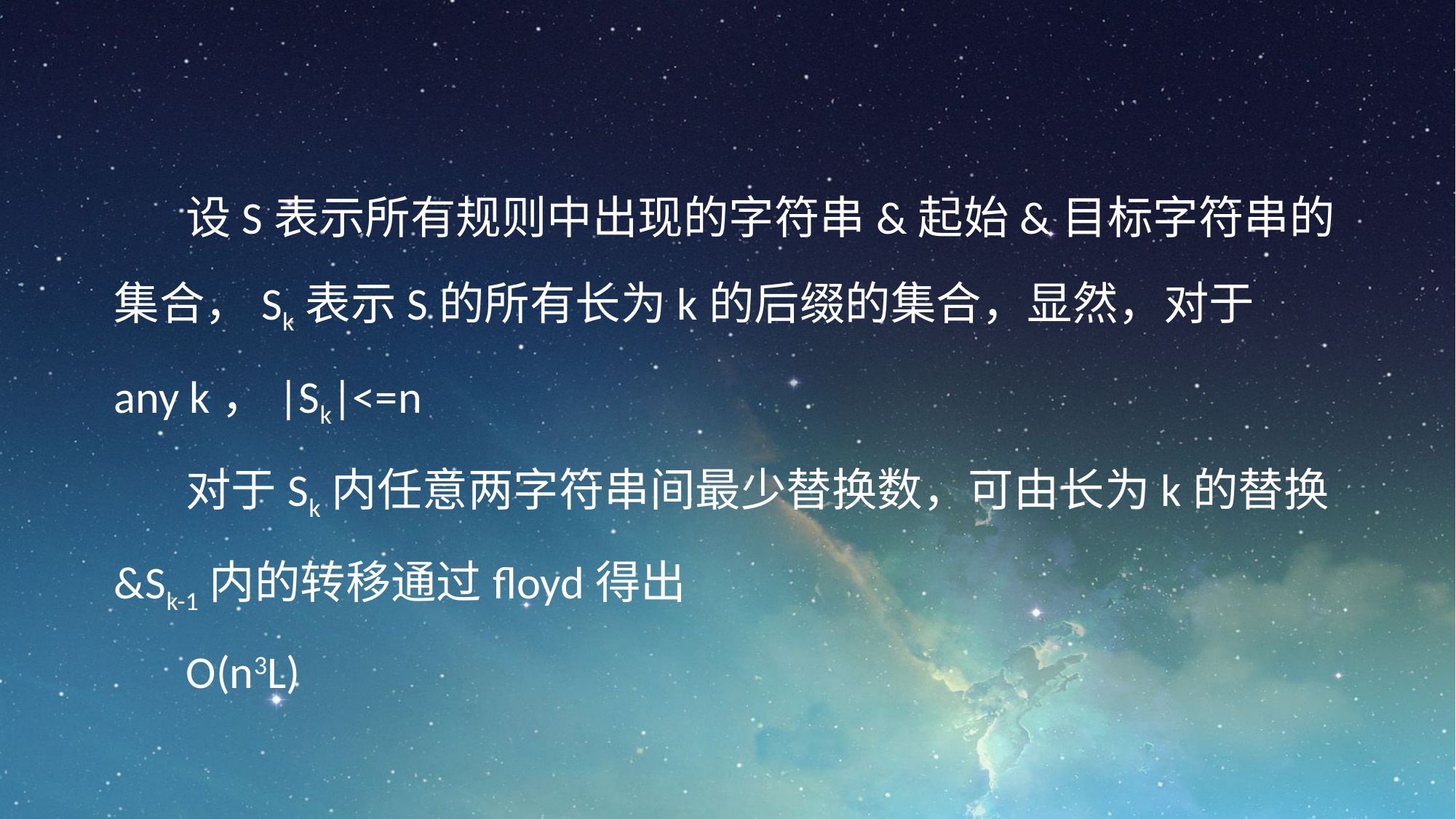

设S表示所有规则中出现的字符串&起始&目标字符串的集合，Sk表示S的所有长为k的后缀的集合，显然，对于 any k，|Sk|<=n
对于Sk内任意两字符串间最少替换数，可由长为k的替换&Sk-1内的转移通过floyd得出
O(n3L)